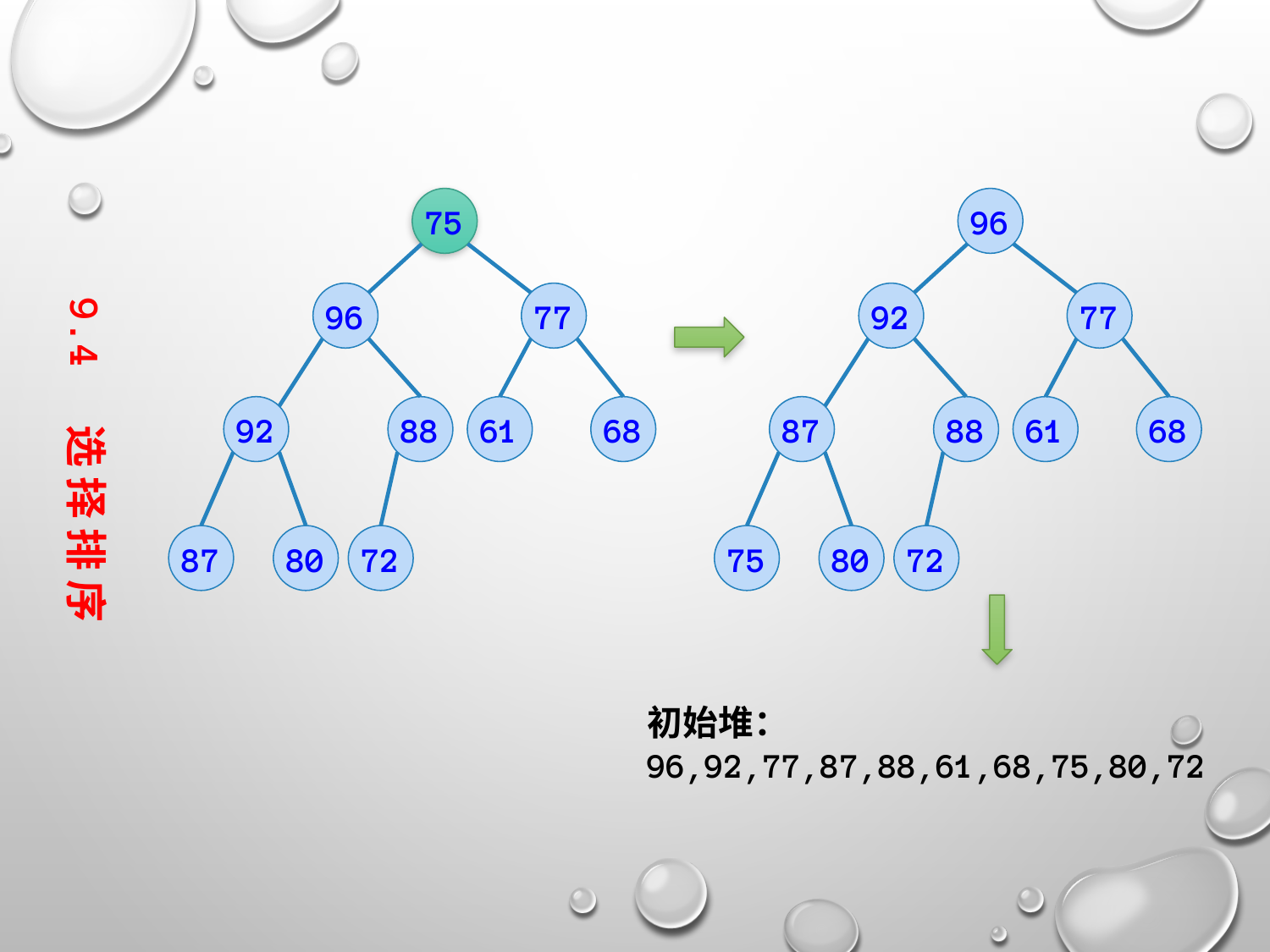

75
96
77
92
88
61
68
87
80
72
96
92
77
87
88
61
68
75
80
72
9.4  选 择 排 序

初始堆：
96,92,77,87,88,61,68,75,80,72